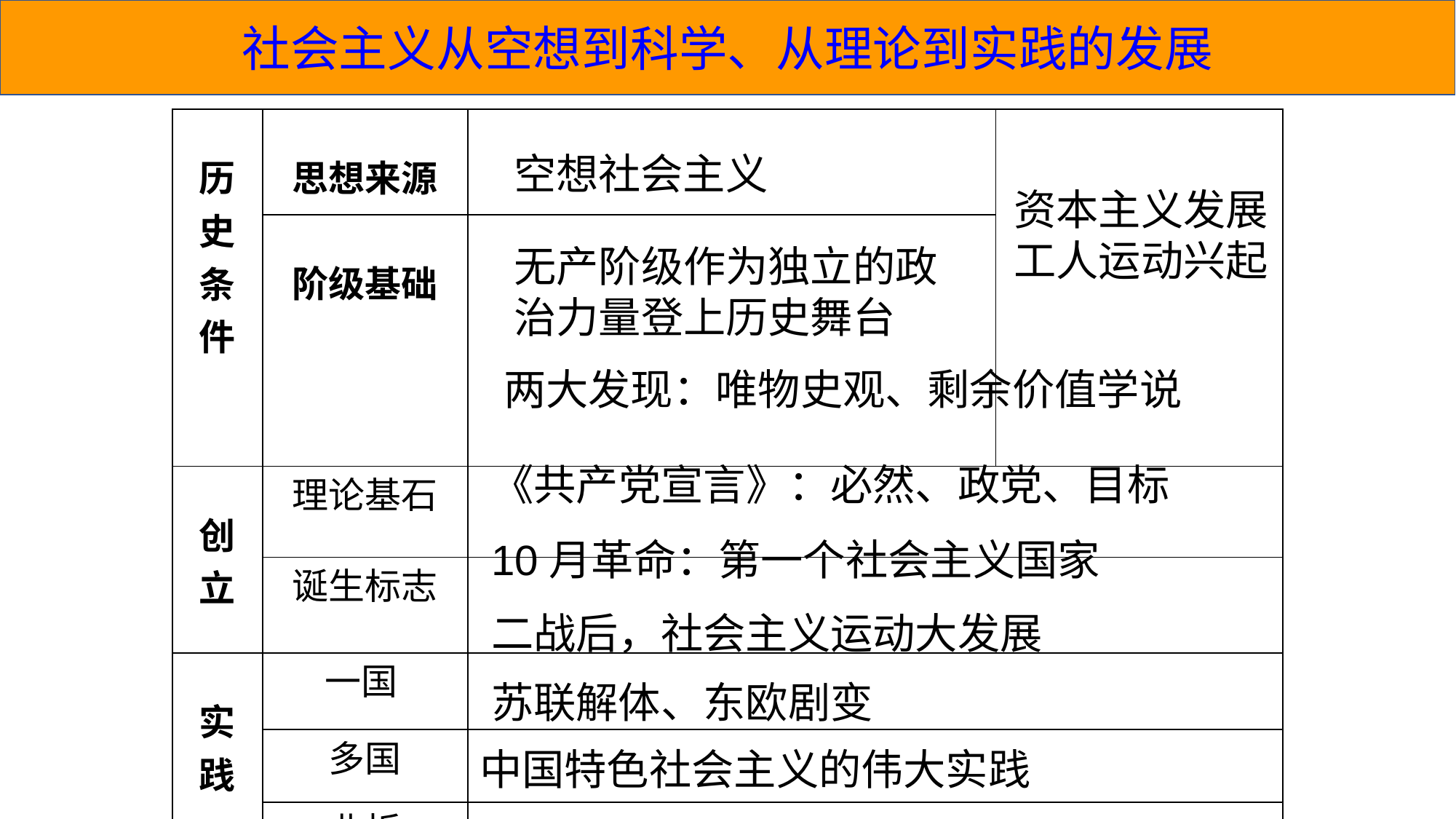

社会主义从空想到科学、从理论到实践的发展
| 历 史 条 件 | 思想来源 |  |  |
| --- | --- | --- | --- |
|  | 阶级基础 |  |  |
| 创 立 | 理论基石 |  |  |
|  | 诞生标志 |  |  |
| 实 践 | 一国 |  |  |
|  | 多国 |  |  |
|  | 曲折 |  |  |
|  | 信念 |  |  |
空想社会主义
资本主义发展
工人运动兴起
无产阶级作为独立的政治力量登上历史舞台
两大发现：唯物史观、剩余价值学说
《共产党宣言》：必然、政党、目标
10月革命：第一个社会主义国家
二战后，社会主义运动大发展
苏联解体、东欧剧变
中国特色社会主义的伟大实践